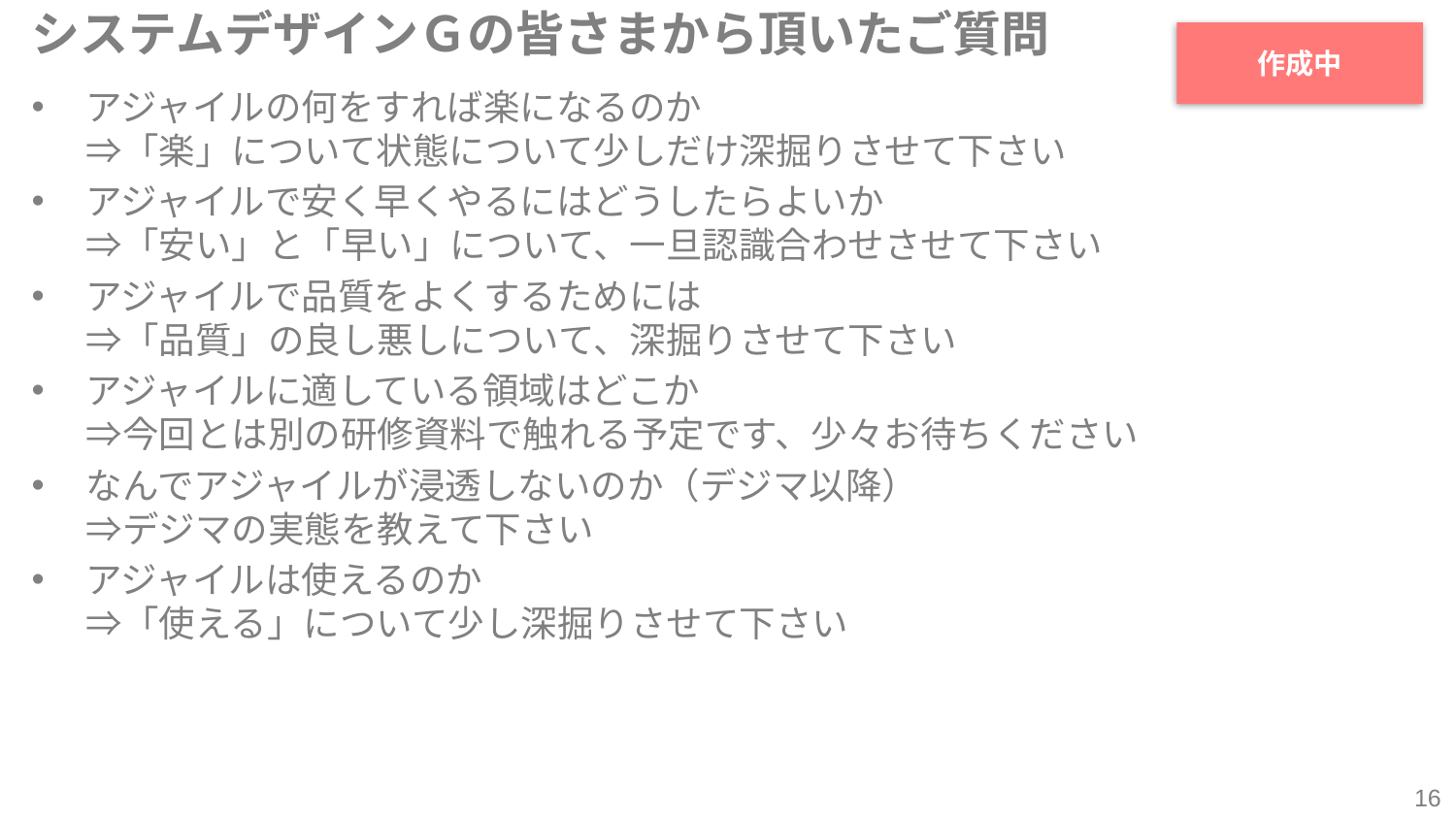

# システムデザインＧの皆さまから頂いたご質問
作成中
アジャイルの何をすれば楽になるのか
⇒「楽」について状態について少しだけ深掘りさせて下さい
アジャイルで安く早くやるにはどうしたらよいか
⇒「安い」と「早い」について、一旦認識合わせさせて下さい
アジャイルで品質をよくするためには
⇒「品質」の良し悪しについて、深掘りさせて下さい
アジャイルに適している領域はどこか
⇒今回とは別の研修資料で触れる予定です、少々お待ちください
なんでアジャイルが浸透しないのか（デジマ以降）
⇒デジマの実態を教えて下さい
アジャイルは使えるのか
⇒「使える」について少し深掘りさせて下さい

16